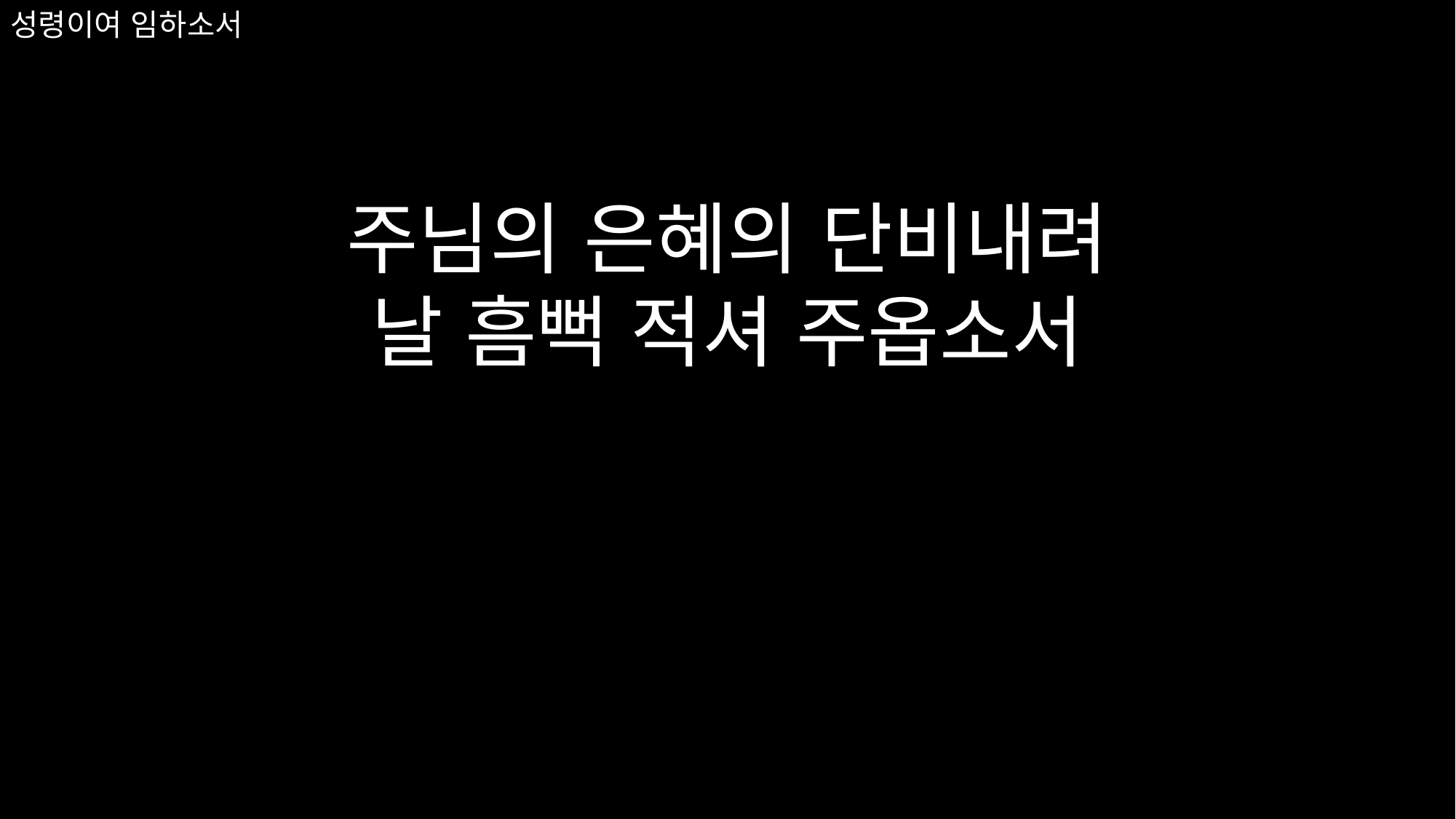

주님의 은혜의 단비내려
날 흠뻑 적셔 주옵소서
# 성령이여 임하소서